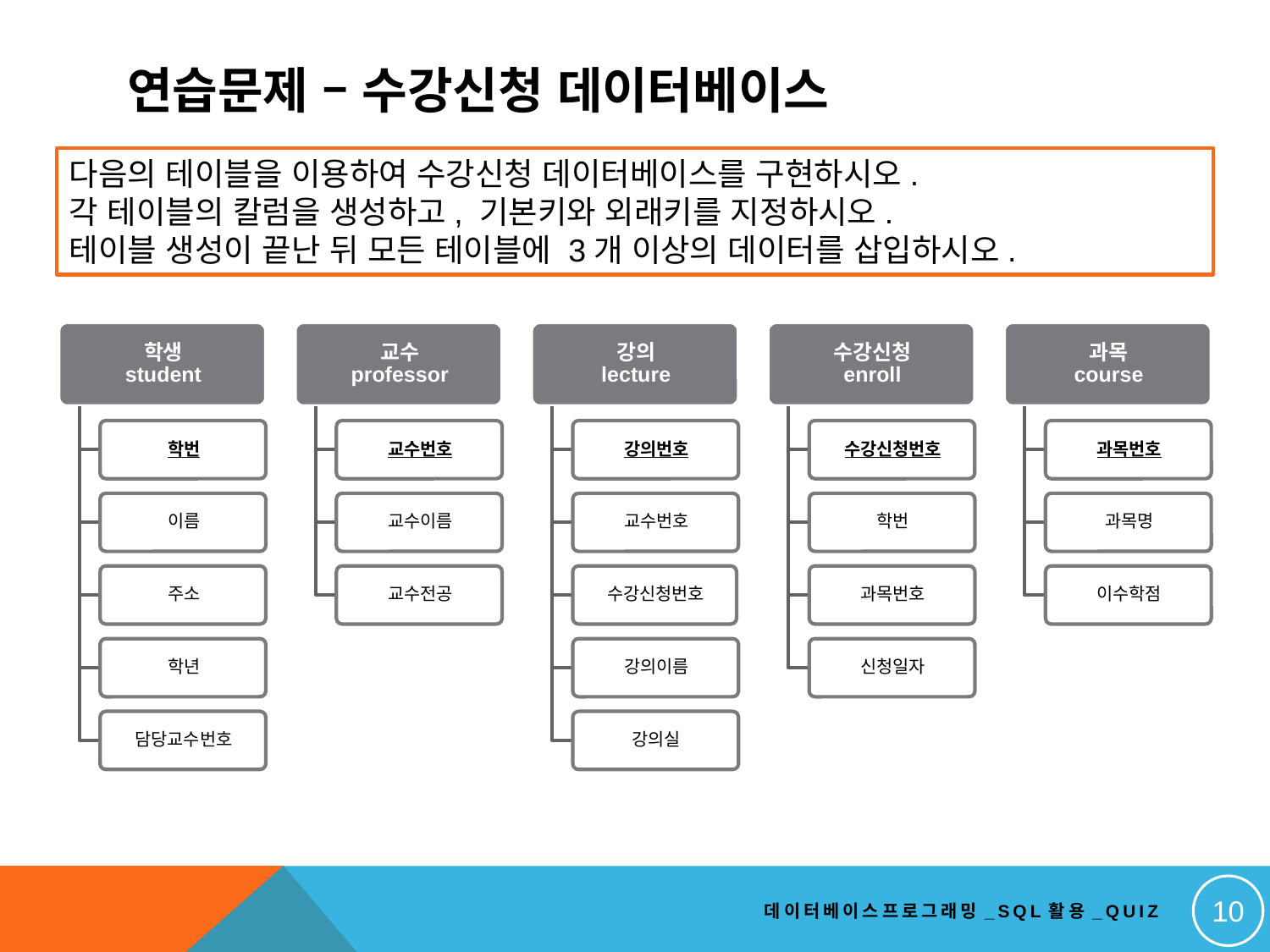

연습문제 – 수강신청 데이터베이스
다음의 테이블을 이용하여 수강신청 데이터베이스를 구현하시오.
각 테이블의 칼럼을 생성하고, 기본키와 외래키를 지정하시오.
테이블 생성이 끝난 뒤 모든 테이블에 3개 이상의 데이터를 삽입하시오.
학생
student
학번
이름
주소
학년
담당교수번호
교수
professor
교수번호
교수이름
교수전공
강의
lecture
강의번호
교수번호
수강신청번호
강의이름
강의실
수강신청
enroll
수강신청번호
학번
과목번호
신청일자
과목
course
과목번호
과목명
이수학점
10
데이터베이스프로그래밍_SQL활용_quiz